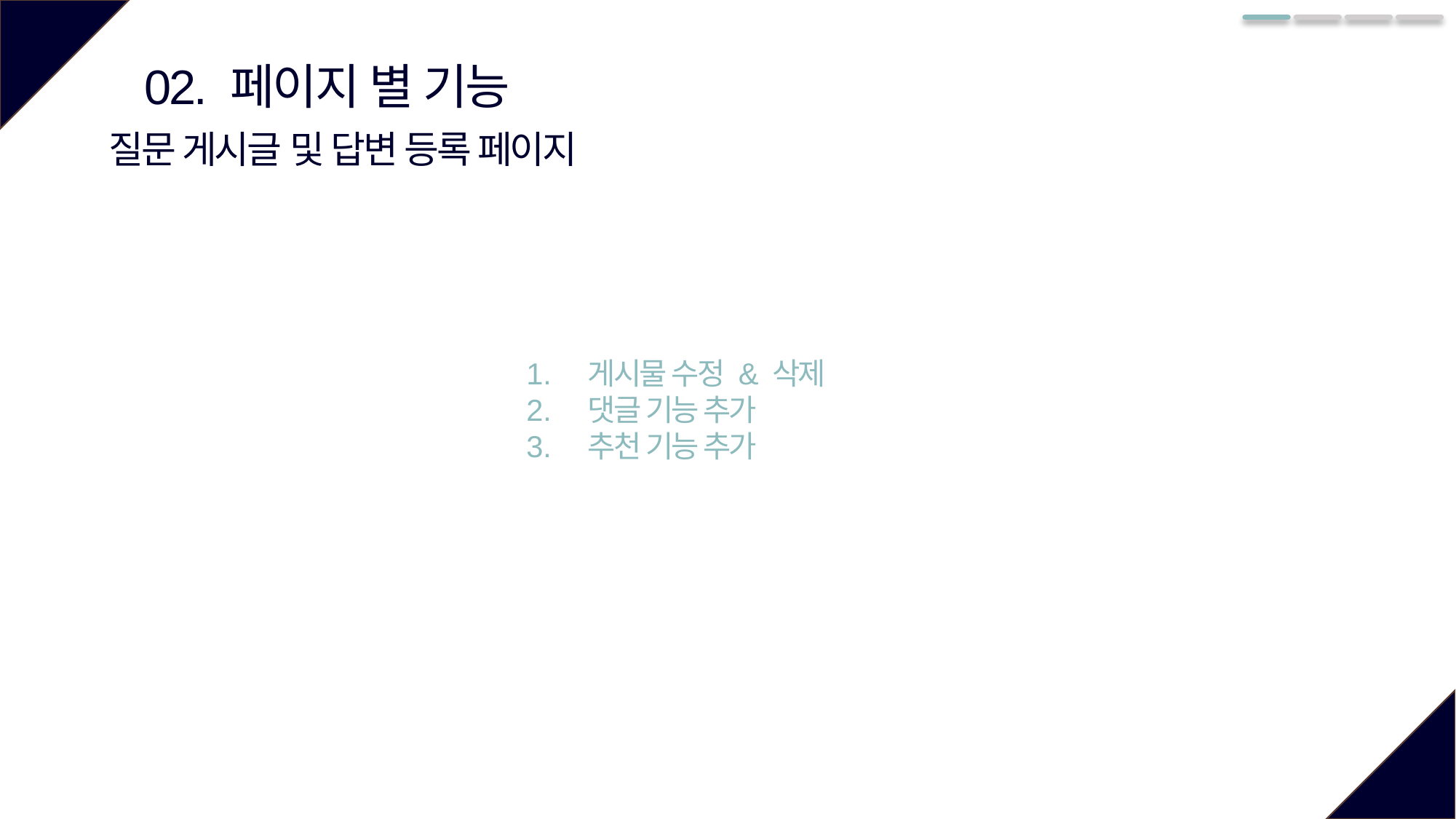

02. 페이지 별 기능
질문 게시글 및 답변 등록 페이지
게시물 수정 & 삭제
댓글 기능 추가
추천 기능 추가